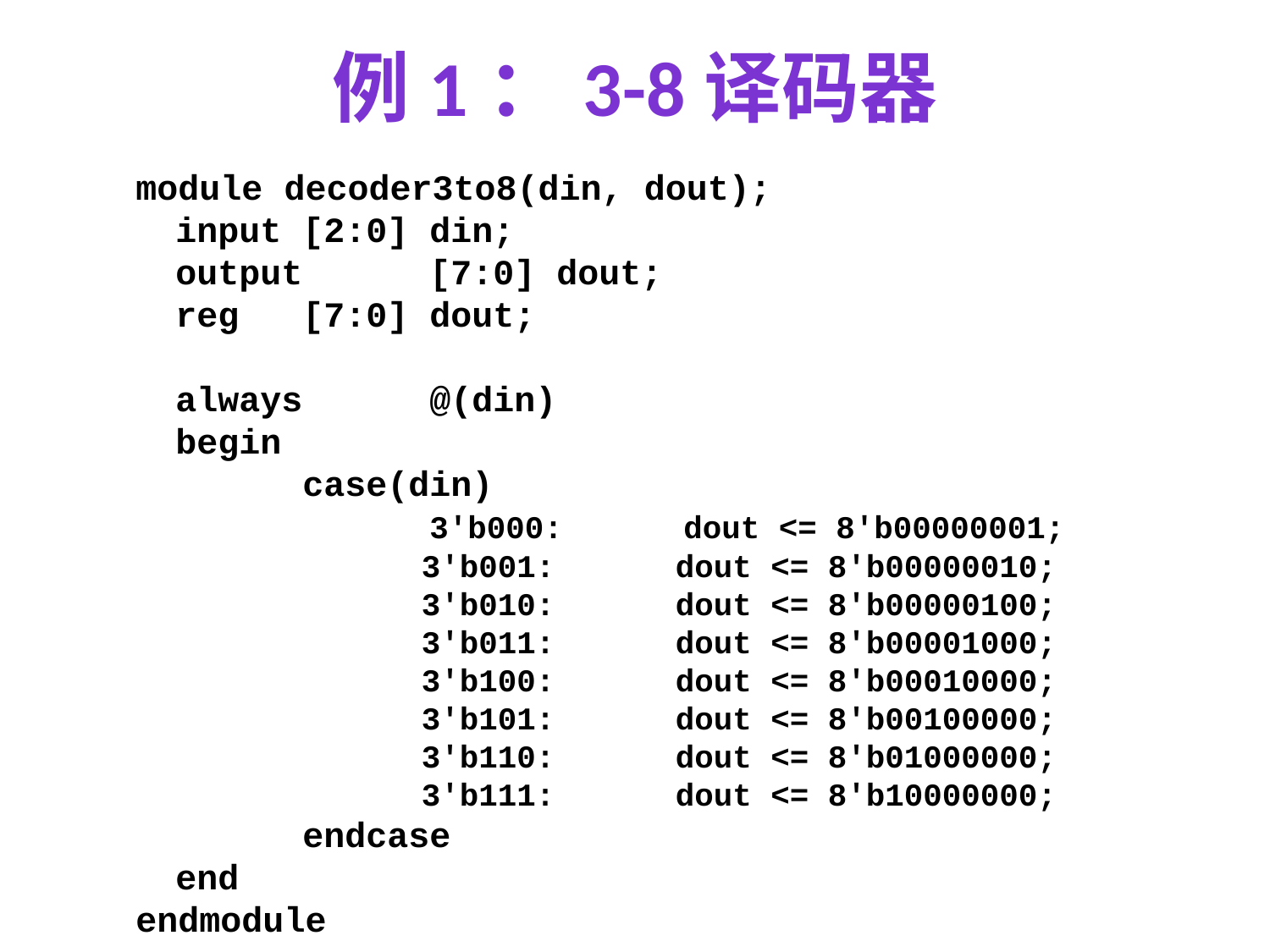

# 例1：3-8译码器
module decoder3to8(din, dout);
	input	[2:0]	din;
	output	[7:0] dout;
	reg	[7:0] dout;

	always 	@(din)
	begin
		case(din)
			3'b000:	dout <= 8'b00000001;
		3'b001:	dout <= 8'b00000010;
		3'b010:	dout <= 8'b00000100;
		3'b011:	dout <= 8'b00001000;
		3'b100:	dout <= 8'b00010000;
		3'b101:	dout <= 8'b00100000;
		3'b110:	dout <= 8'b01000000;
		3'b111:	dout <= 8'b10000000;
		endcase
	end
endmodule